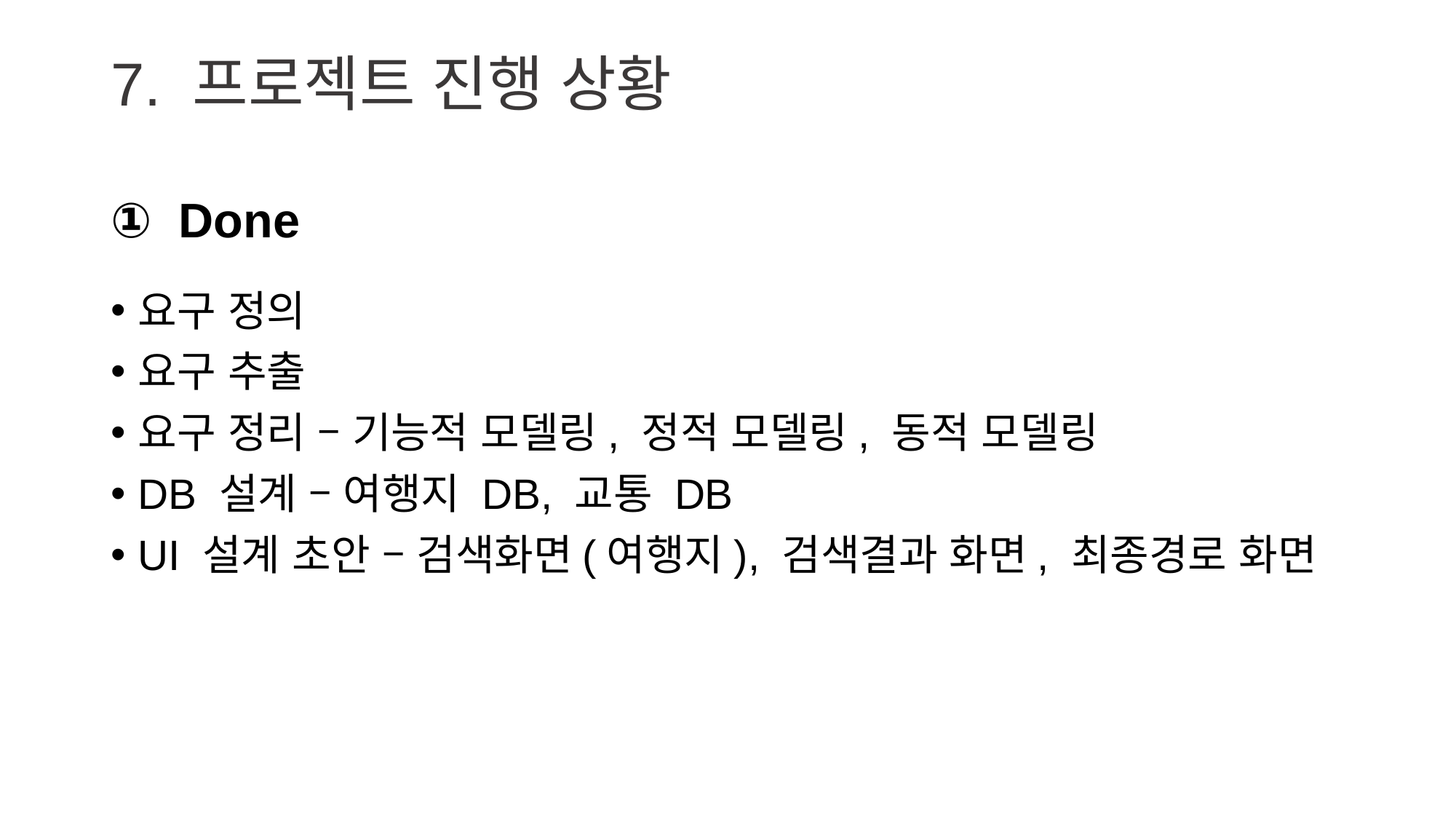

7. 프로젝트 진행 상황
①  Done

요구 정의
요구 추출
요구 정리 – 기능적 모델링, 정적 모델링, 동적 모델링
DB 설계 – 여행지 DB, 교통 DB
UI 설계 초안 – 검색화면(여행지), 검색결과 화면, 최종경로 화면